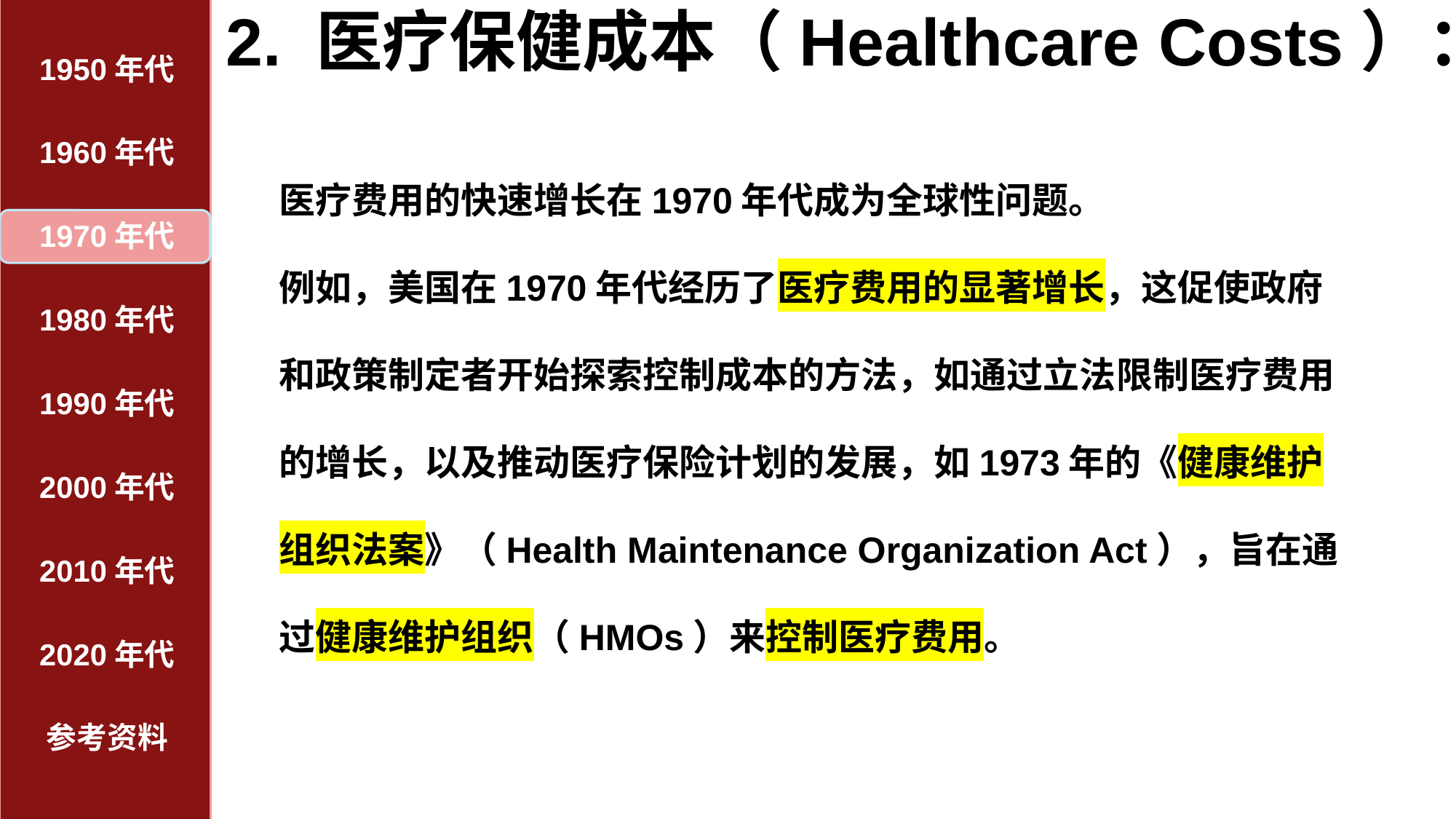

# 2. 医疗保健成本（Healthcare Costs）：

1950年代
1960年代
医疗费用的快速增长在1970年代成为全球性问题。
例如，美国在1970年代经历了医疗费用的显著增长，这促使政府和政策制定者开始探索控制成本的方法，如通过立法限制医疗费用的增长，以及推动医疗保险计划的发展，如1973年的《健康维护组织法案》（Health Maintenance Organization Act），旨在通过健康维护组织（HMOs）来控制医疗费用。

1970年代
1980年代

1990年代

2000年代
2010年代
2020年代
参考资料